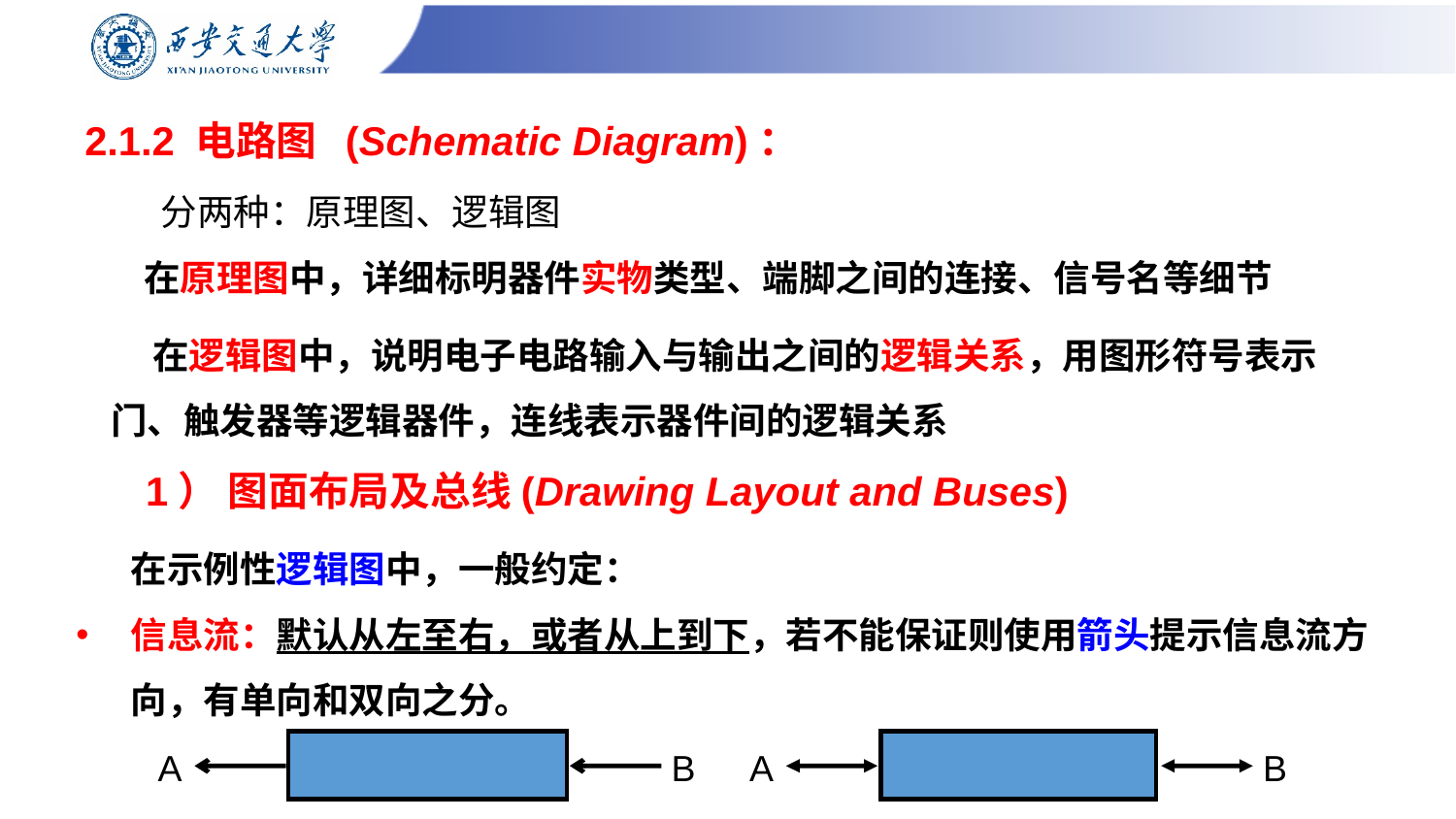

# 2.1.2 电路图  (Schematic Diagram)：
     分两种：原理图、逻辑图
    在原理图中，详细标明器件实物类型、端脚之间的连接、信号名等细节
    在逻辑图中，说明电子电路输入与输出之间的逻辑关系，用图形符号表示门、触发器等逻辑器件，连线表示器件间的逻辑关系
 1） 图面布局及总线(Drawing Layout and Buses)
	在示例性逻辑图中，一般约定：
信息流：默认从左至右，或者从上到下，若不能保证则使用箭头提示信息流方向，有单向和双向之分。

A
B

A
B